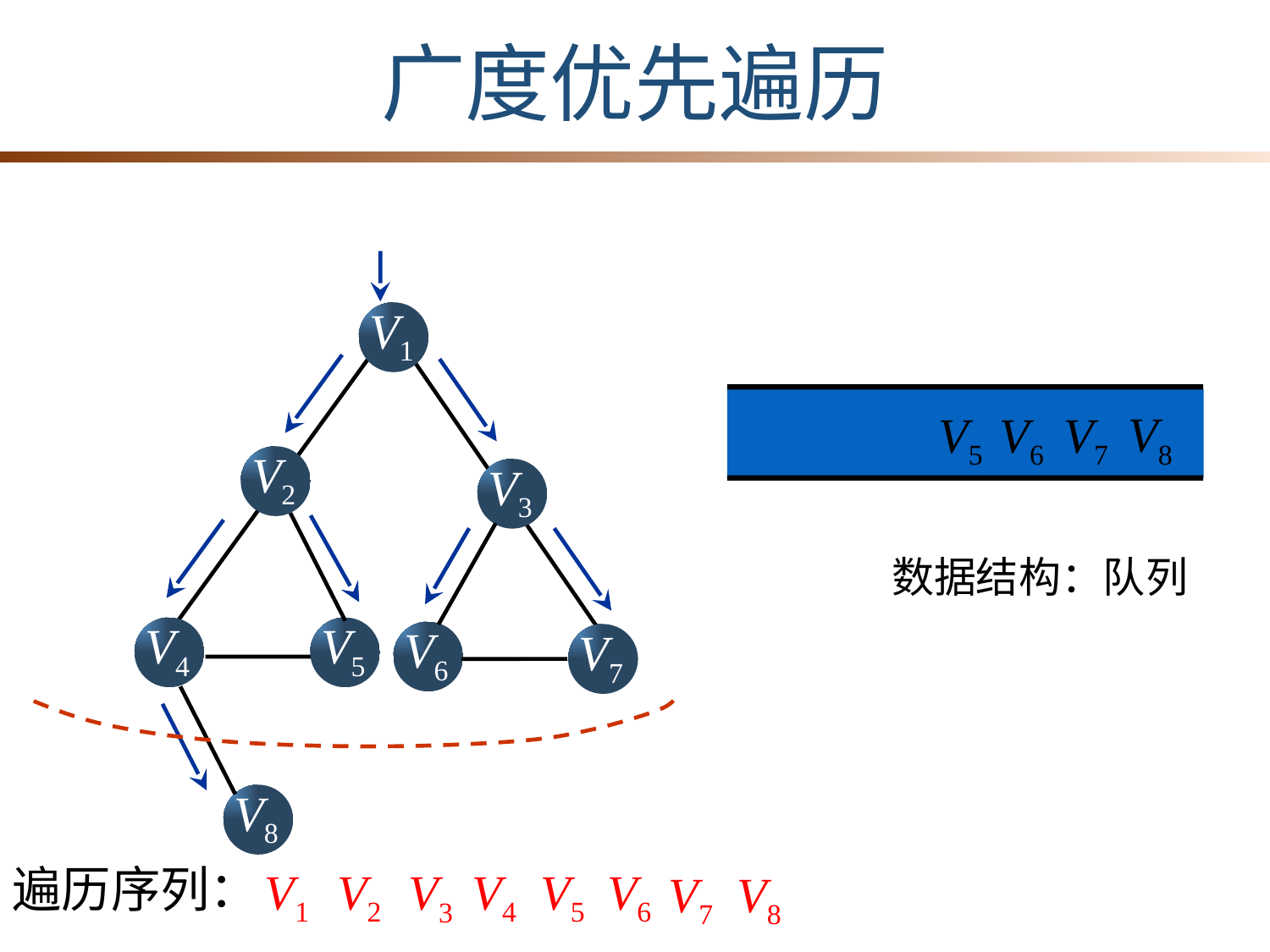

广度优先遍历

V1

V8
V5
V6
V7
V2

V3

数据结构：队列
V4

V5

V6

V7

V8

遍历序列：
V5
V6
V1
V2
V4
V3
V7
V8